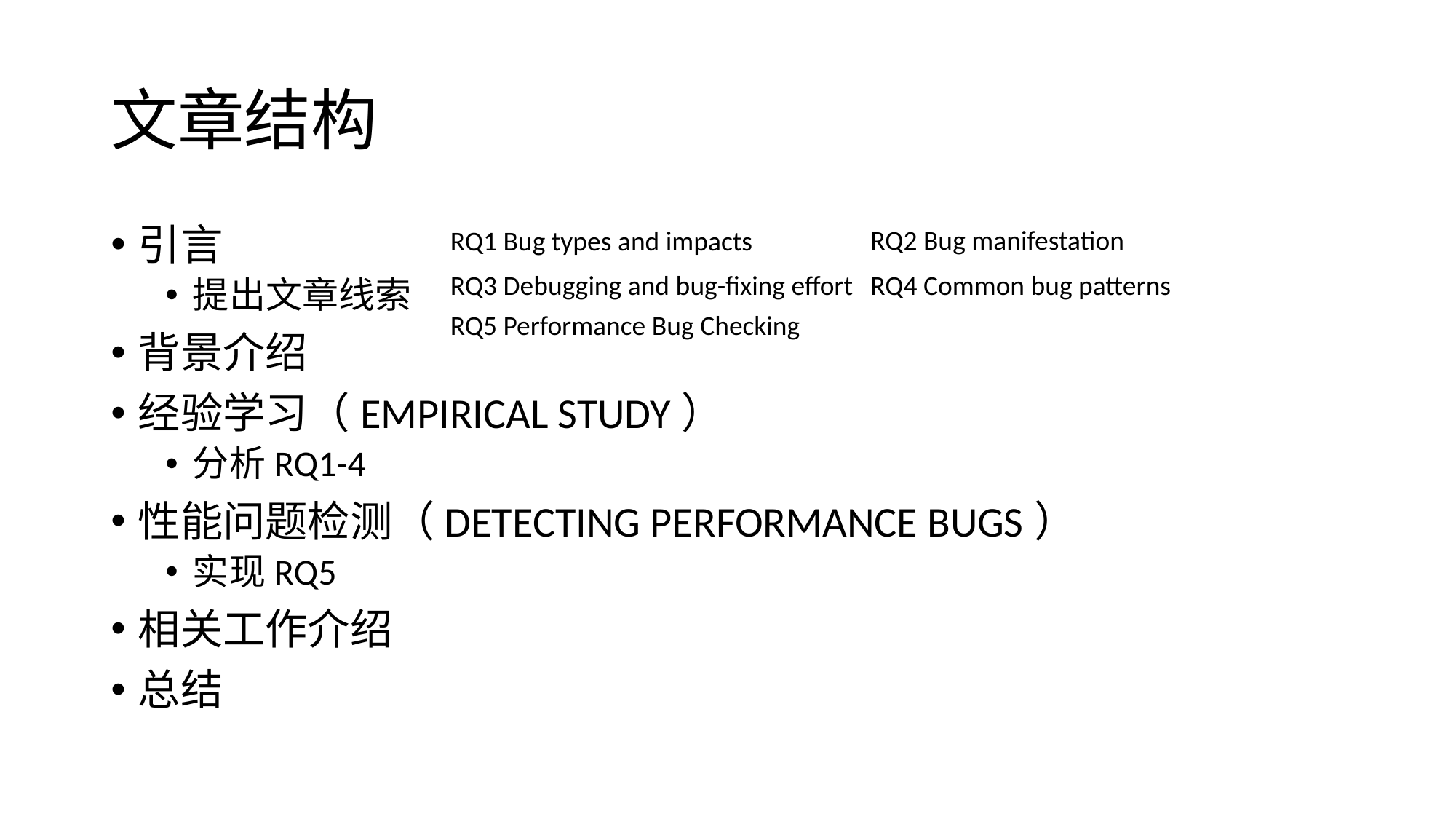

# 文章结构
RQ2 Bug manifestation
引言
提出文章线索
背景介绍
经验学习（EMPIRICAL STUDY）
分析RQ1-4
性能问题检测（DETECTING PERFORMANCE BUGS）
实现RQ5
相关工作介绍
总结
RQ1 Bug types and impacts
RQ3 Debugging and bug-fixing effort
RQ4 Common bug patterns
RQ5 Performance Bug Checking